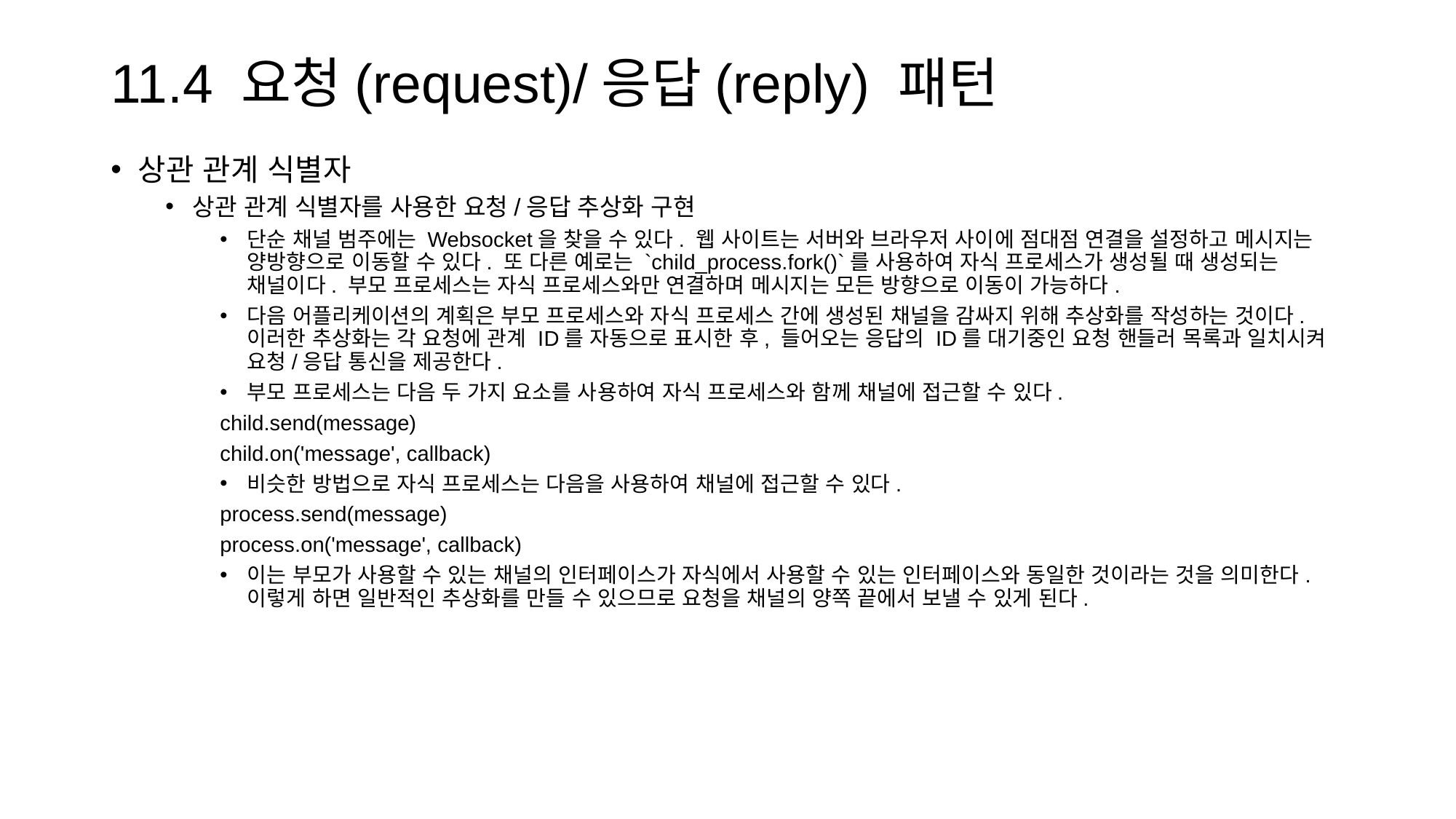

# 11.4 요청(request)/응답(reply) 패턴
상관 관계 식별자
상관 관계 식별자를 사용한 요청/응답 추상화 구현
단순 채널 범주에는 Websocket을 찾을 수 있다. 웹 사이트는 서버와 브라우저 사이에 점대점 연결을 설정하고 메시지는 양방향으로 이동할 수 있다. 또 다른 예로는 `child_process.fork()`를 사용하여 자식 프로세스가 생성될 때 생성되는 채널이다. 부모 프로세스는 자식 프로세스와만 연결하며 메시지는 모든 방향으로 이동이 가능하다.
다음 어플리케이션의 계획은 부모 프로세스와 자식 프로세스 간에 생성된 채널을 감싸지 위해 추상화를 작성하는 것이다. 이러한 추상화는 각 요청에 관계 ID를 자동으로 표시한 후, 들어오는 응답의 ID를 대기중인 요청 핸들러 목록과 일치시켜 요청/응답 통신을 제공한다.
부모 프로세스는 다음 두 가지 요소를 사용하여 자식 프로세스와 함께 채널에 접근할 수 있다.
child.send(message)
child.on('message', callback)
비슷한 방법으로 자식 프로세스는 다음을 사용하여 채널에 접근할 수 있다.
process.send(message)
process.on('message', callback)
이는 부모가 사용할 수 있는 채널의 인터페이스가 자식에서 사용할 수 있는 인터페이스와 동일한 것이라는 것을 의미한다. 이렇게 하면 일반적인 추상화를 만들 수 있으므로 요청을 채널의 양쪽 끝에서 보낼 수 있게 된다.